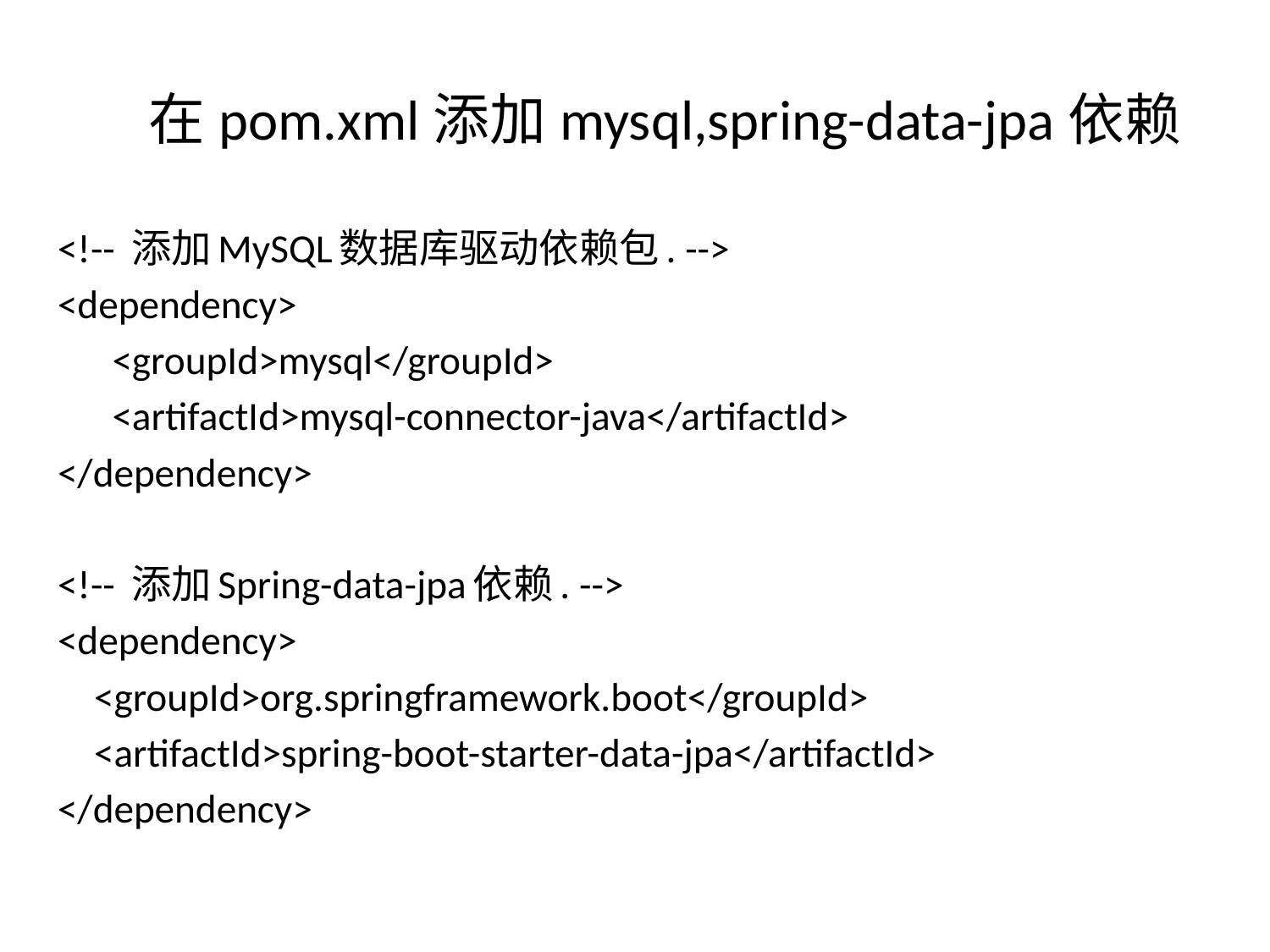

# 在pom.xml添加mysql,spring-data-jpa依赖
<!-- 添加MySQL数据库驱动依赖包. -->
<dependency>
      <groupId>mysql</groupId>
      <artifactId>mysql-connector-java</artifactId>
</dependency>

<!-- 添加Spring-data-jpa依赖. -->
<dependency>
    <groupId>org.springframework.boot</groupId>
    <artifactId>spring-boot-starter-data-jpa</artifactId>
</dependency>